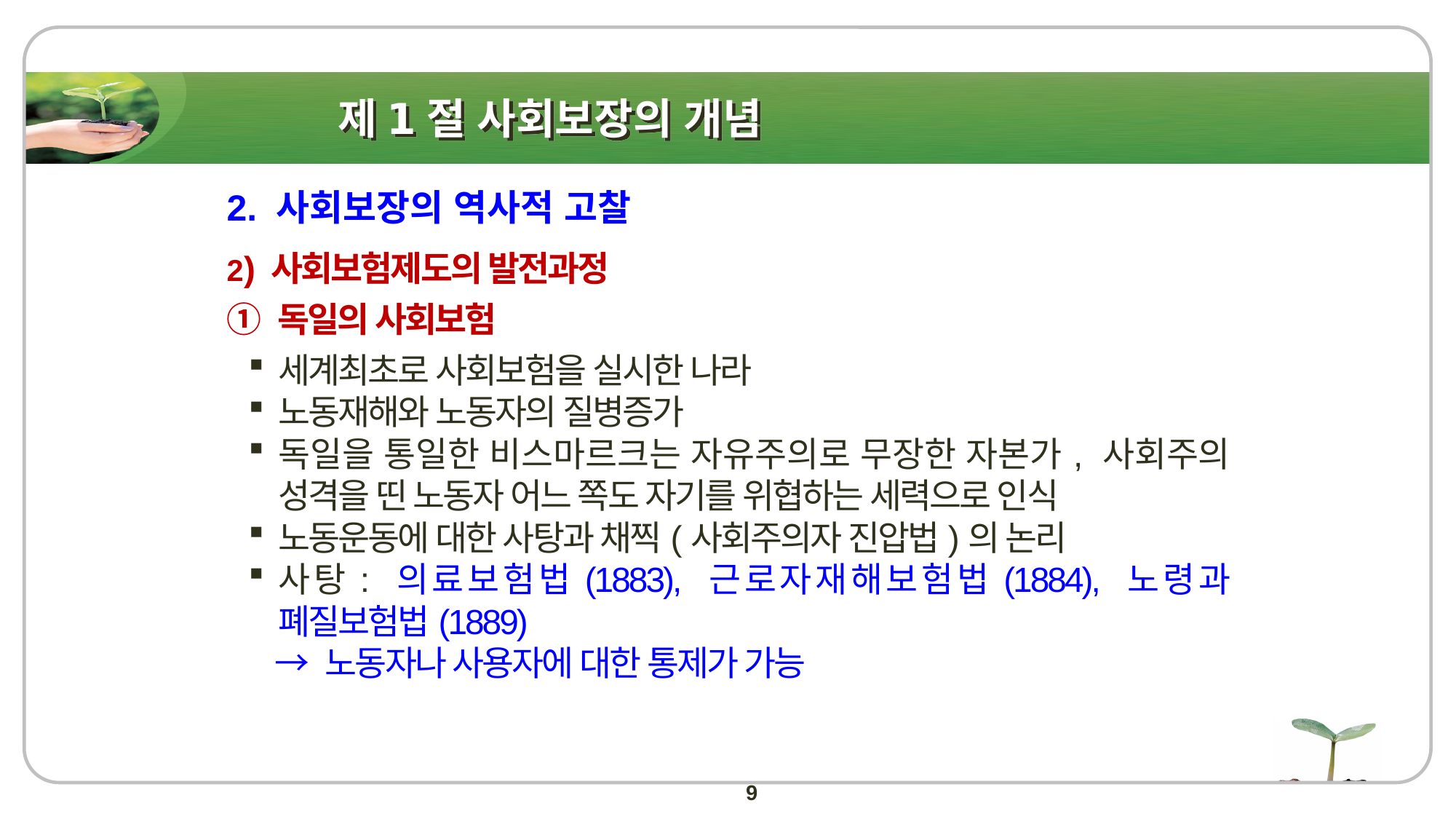

# 제1절 사회보장의 개념
2. 사회보장의 역사적 고찰
2) 사회보험제도의 발전과정
① 독일의 사회보험
세계최초로 사회보험을 실시한 나라
노동재해와 노동자의 질병증가
독일을 통일한 비스마르크는 자유주의로 무장한 자본가, 사회주의 성격을 띤 노동자 어느 쪽도 자기를 위협하는 세력으로 인식
노동운동에 대한 사탕과 채찍(사회주의자 진압법)의 논리
사탕: 의료보험법(1883), 근로자재해보험법(1884), 노령과 폐질보험법(1889)
      → 노동자나 사용자에 대한 통제가 가능
9